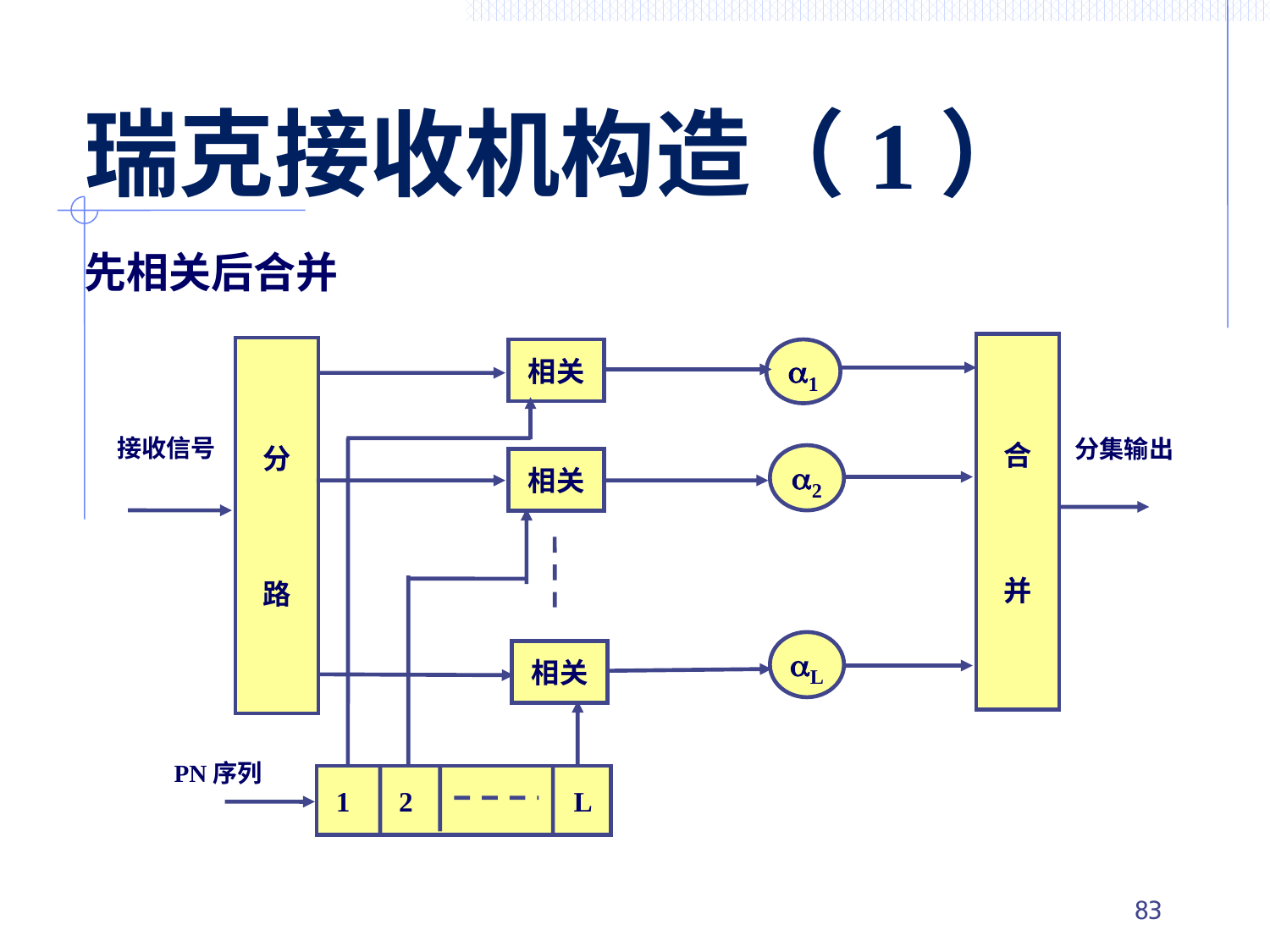

瑞克接收机构造（1）

先相关后合并
合

并
分

路
相关
α1

接收信号
分集输出

α2
相关

αL
相关

PN序列

 1       2                       L

83